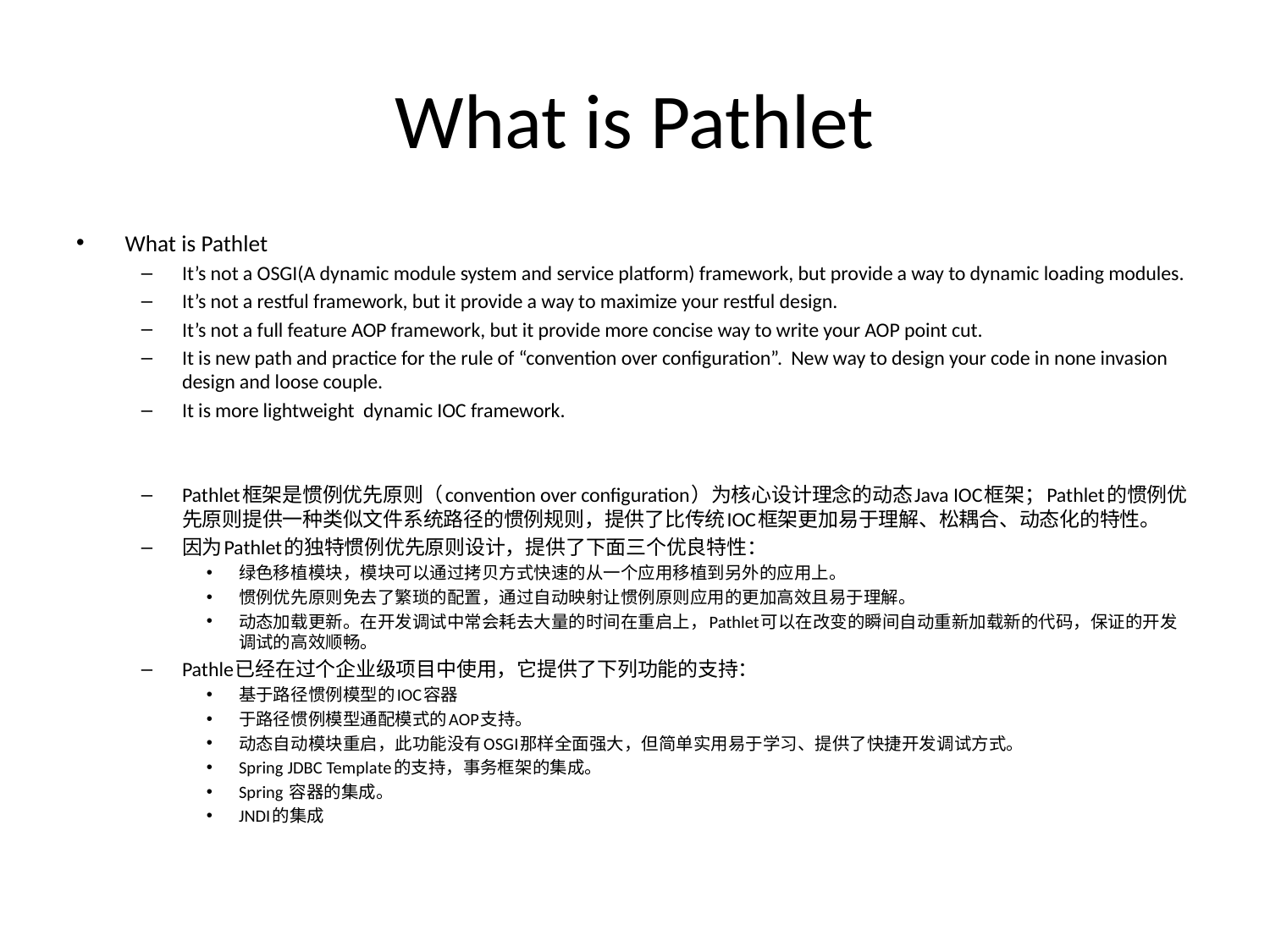

# What is Pathlet
What is Pathlet
It’s not a OSGI(A dynamic module system and service platform) framework, but provide a way to dynamic loading modules.
It’s not a restful framework, but it provide a way to maximize your restful design.
It’s not a full feature AOP framework, but it provide more concise way to write your AOP point cut.
It is new path and practice for the rule of “convention over configuration”.  New way to design your code in none invasion design and loose couple.
It is more lightweight  dynamic IOC framework.

Pathlet框架是惯例优先原则（convention over configuration）为核心设计理念的动态Java IOC框架；Pathlet的惯例优先原则提供一种类似文件系统路径的惯例规则，提供了比传统IOC框架更加易于理解、松耦合、动态化的特性。
因为Pathlet的独特惯例优先原则设计，提供了下面三个优良特性：
绿色移植模块，模块可以通过拷贝方式快速的从一个应用移植到另外的应用上。
惯例优先原则免去了繁琐的配置，通过自动映射让惯例原则应用的更加高效且易于理解。
动态加载更新。在开发调试中常会耗去大量的时间在重启上，Pathlet可以在改变的瞬间自动重新加载新的代码，保证的开发调试的高效顺畅。
Pathle已经在过个企业级项目中使用，它提供了下列功能的支持：
基于路径惯例模型的IOC容器
于路径惯例模型通配模式的AOP支持。
动态自动模块重启，此功能没有OSGI那样全面强大，但简单实用易于学习、提供了快捷开发调试方式。
Spring JDBC Template的支持，事务框架的集成。
Spring 容器的集成。
JNDI的集成